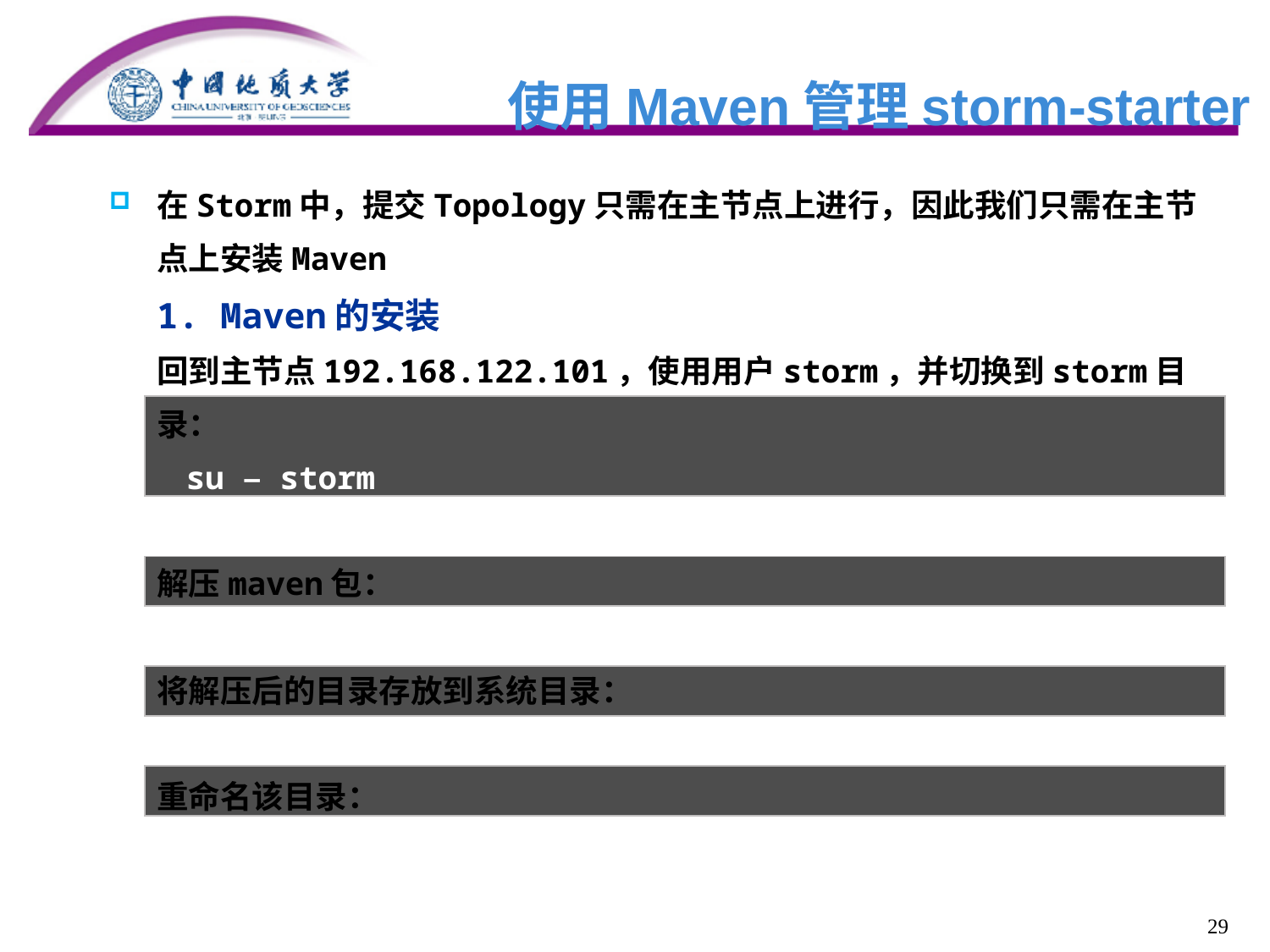

# 使用Maven管理storm-starter
在Storm中，提交Topology只需在主节点上进行，因此我们只需在主节点上安装Maven
1. Maven的安装
回到主节点192.168.122.101，使用用户storm，并切换到storm目录：
   su – storm
   cd storm
解压maven包：
   unzip apache-maven-3.0.5-bin.zip
将解压后的目录存放到系统目录：
   cp apache-maven-3.0.5-bin /usr/local/
重命名该目录：
   mv /usr/local/apache-maven-3.0.5-bin /usr/local/maven